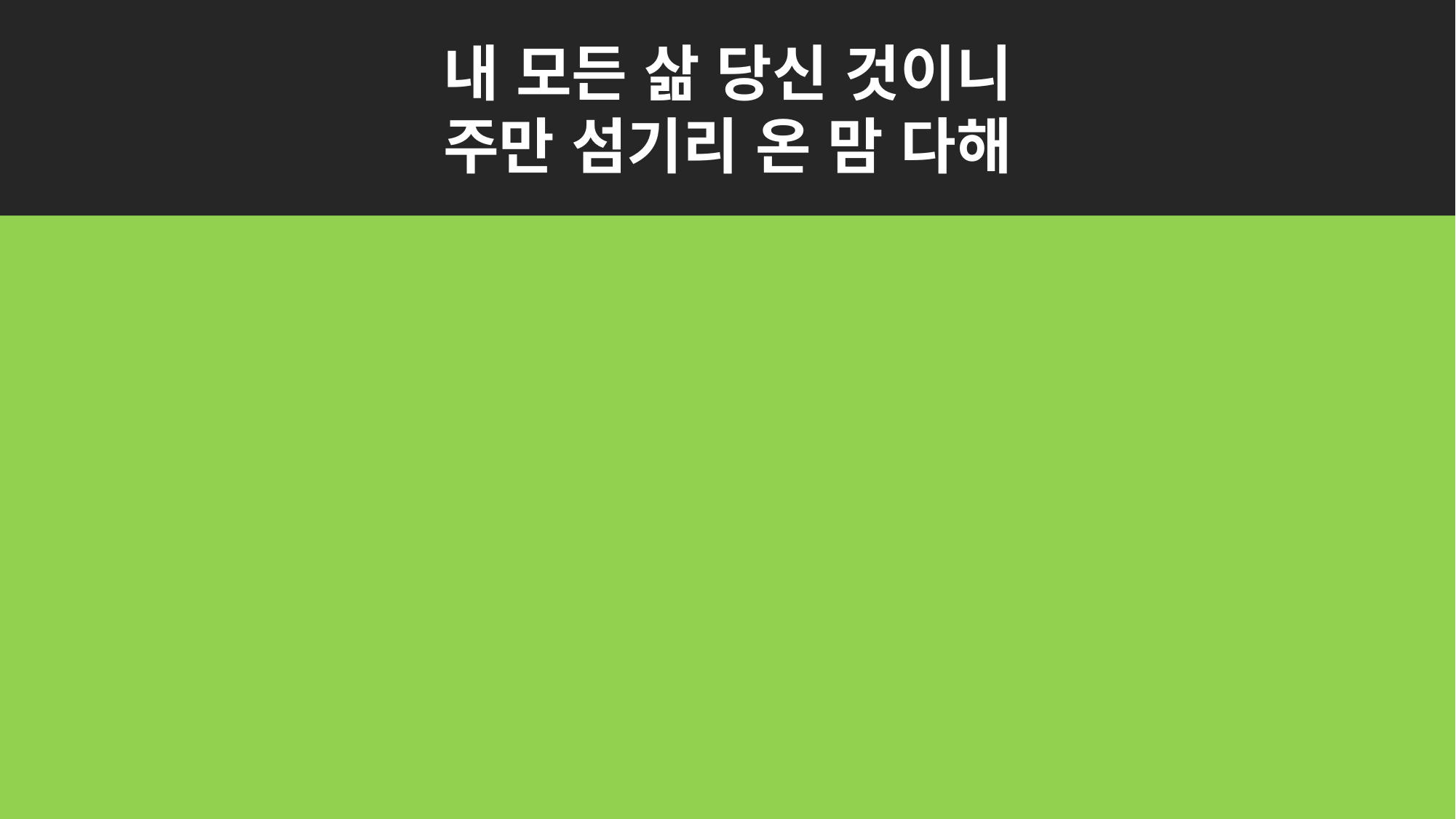

내 모든 삶 당신 것이니
주만 섬기리 온 맘 다해